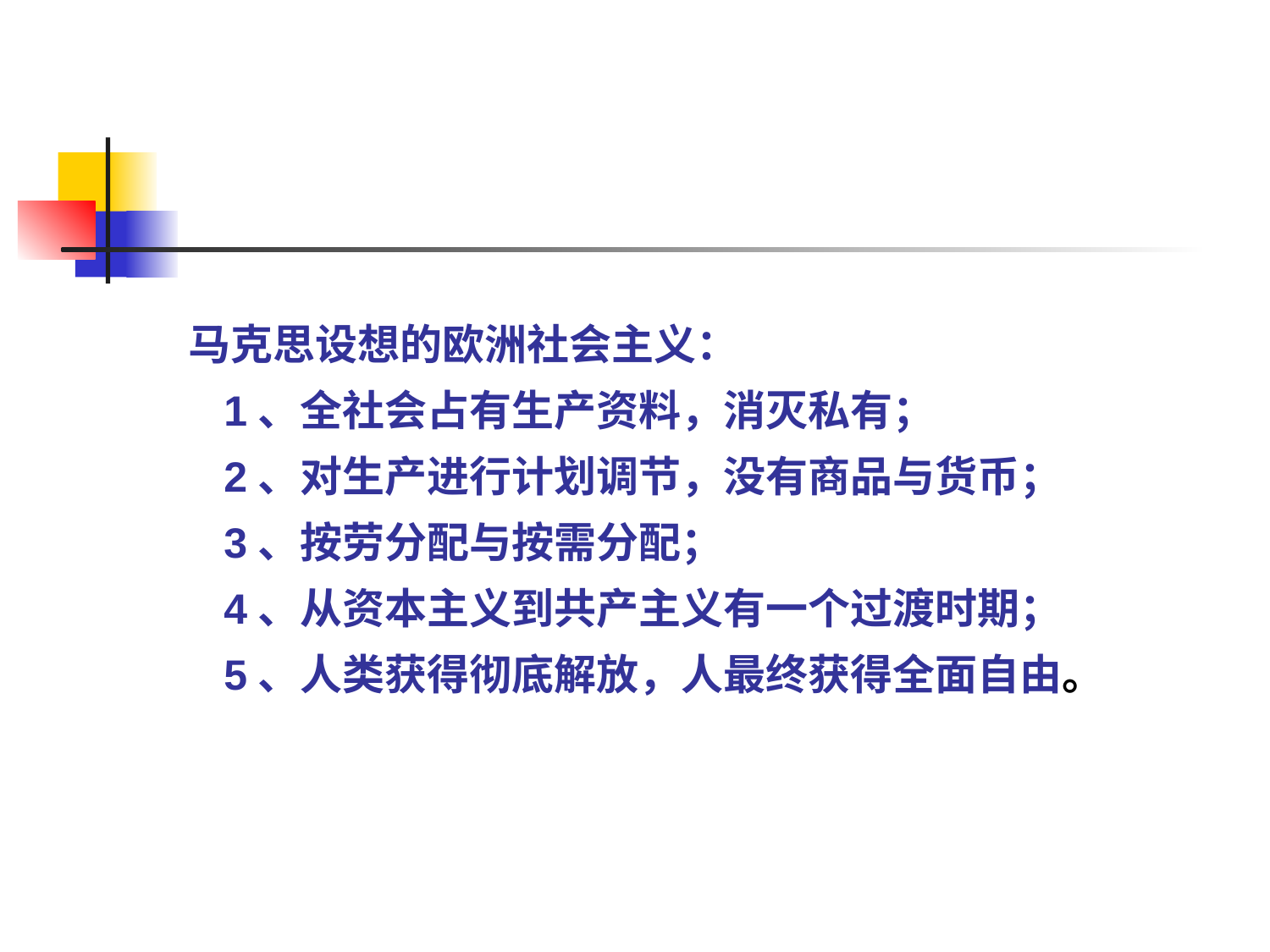

马克思设想的欧洲社会主义：
   1、全社会占有生产资料，消灭私有；
   2、对生产进行计划调节，没有商品与货币；
   3、按劳分配与按需分配；
   4、从资本主义到共产主义有一个过渡时期；
   5、人类获得彻底解放，人最终获得全面自由。